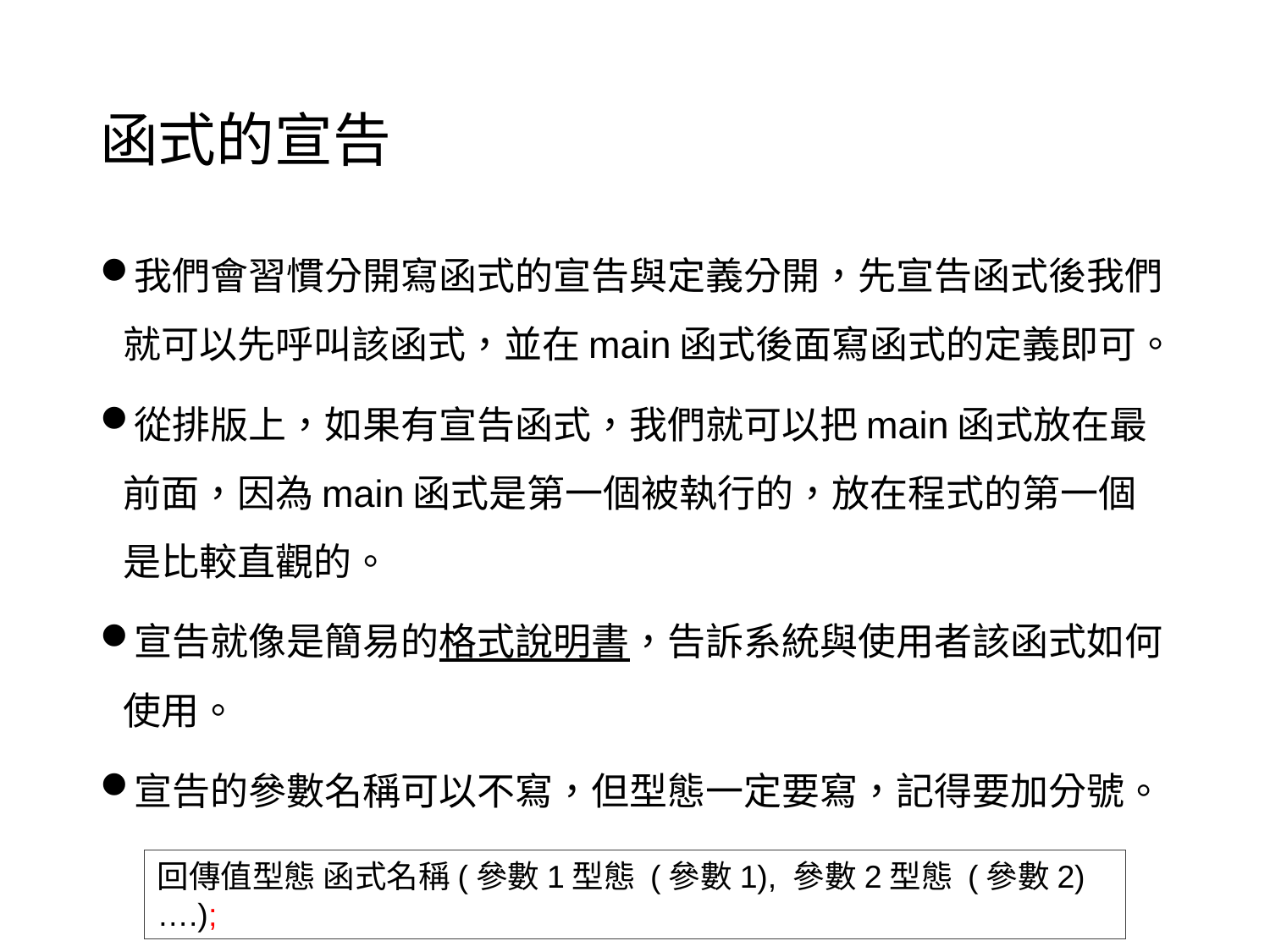

# 函式的宣告
我們會習慣分開寫函式的宣告與定義分開，先宣告函式後我們就可以先呼叫該函式，並在main函式後面寫函式的定義即可。
從排版上，如果有宣告函式，我們就可以把main函式放在最前面，因為main函式是第一個被執行的，放在程式的第一個是比較直觀的。
宣告就像是簡易的格式說明書，告訴系統與使用者該函式如何使用。
宣告的參數名稱可以不寫，但型態一定要寫，記得要加分號。
回傳值型態 函式名稱(參數1型態 (參數1), 參數2型態 (參數2)….);